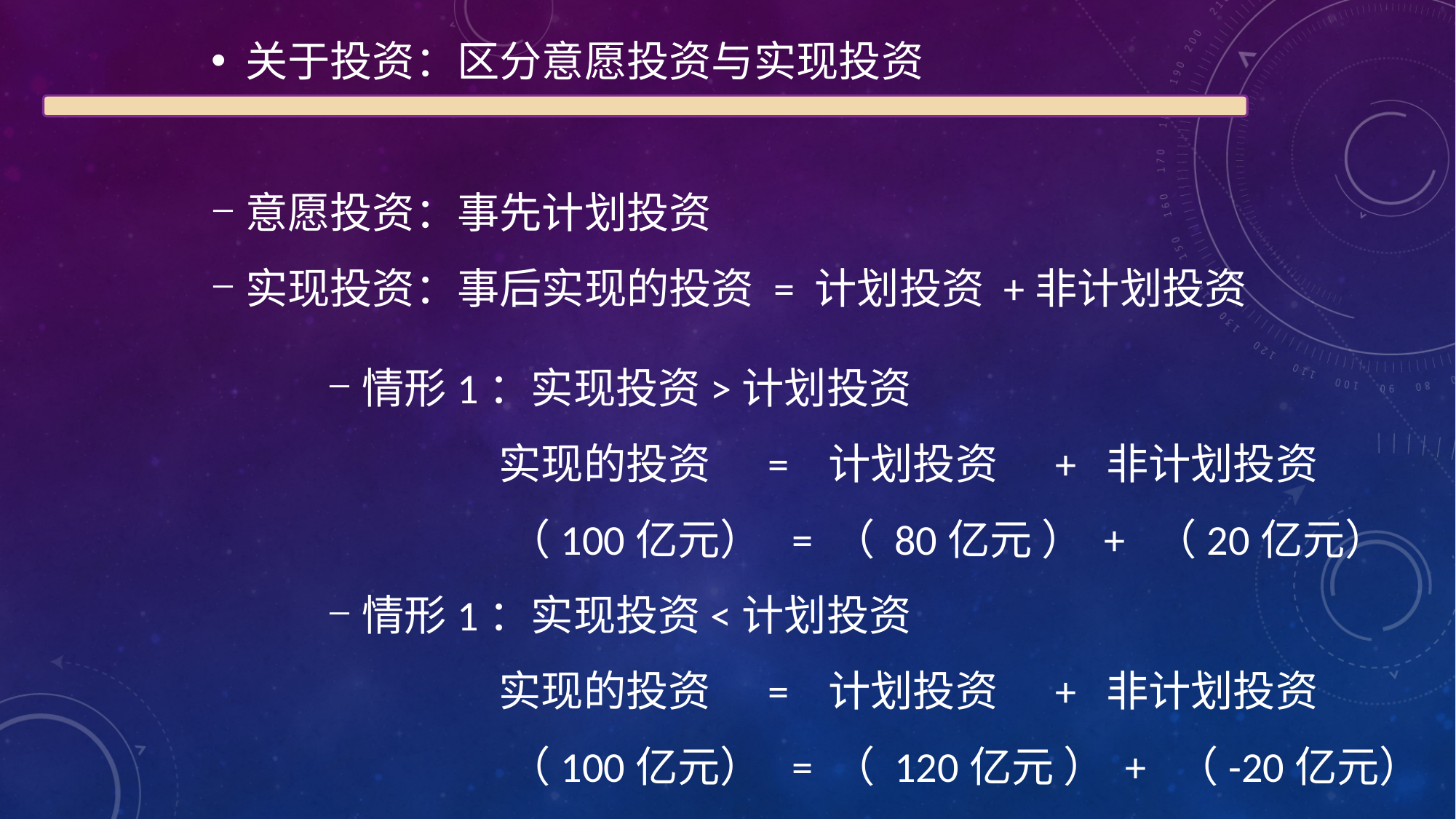

关于投资：区分意愿投资与实现投资

意愿投资：事先计划投资
实现投资：事后实现的投资 = 计划投资 +非计划投资

情形1：实现投资>计划投资
                 实现的投资     =   计划投资     +  非计划投资
                  （100亿元）  = （ 80亿元 ） +  （20亿元）
情形1：实现投资<计划投资
                 实现的投资     =   计划投资     +  非计划投资
                  （100亿元）  = （ 120亿元 ） +  （-20亿元）